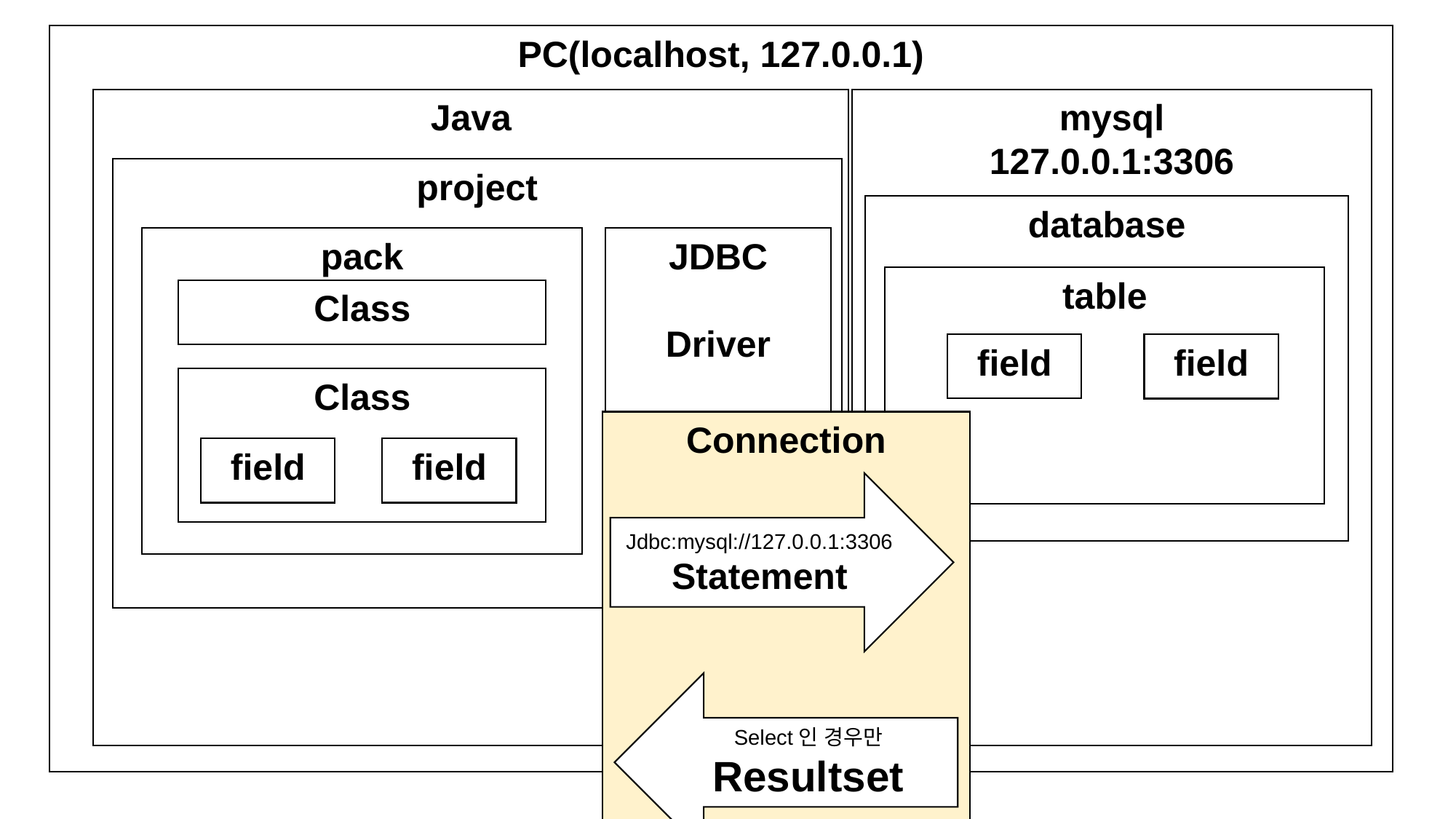

PC(localhost, 127.0.0.1)
Java

mysql
127.0.0.1:3306
project

database

pack

JDBC

Driver

table

Class

field

field

Class

Connection

field

field

Jdbc:mysql://127.0.0.1:3306
Statement
Select인 경우만
Resultset